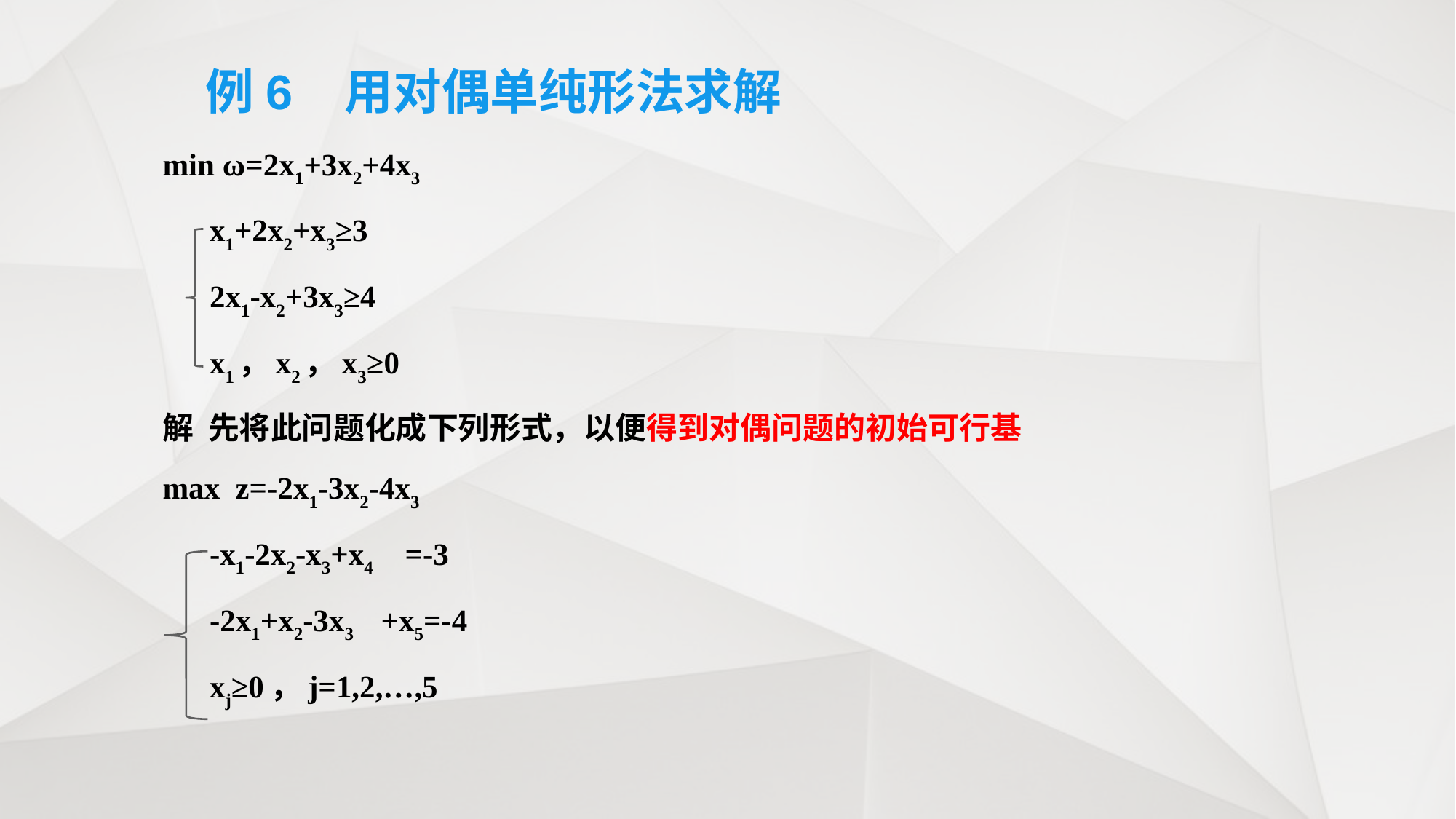

例6   用对偶单纯形法求解
min ω=2x1+3x2+4x3
      x1+2x2+x3≥3
      2x1-x2+3x3≥4
      x1，x2，x3≥0
解  先将此问题化成下列形式，以便得到对偶问题的初始可行基
max  z=-2x1-3x2-4x3
      -x1-2x2-x3+x4       =-3
      -2x1+x2-3x3      +x5=-4
      xj≥0，j=1,2,…,5